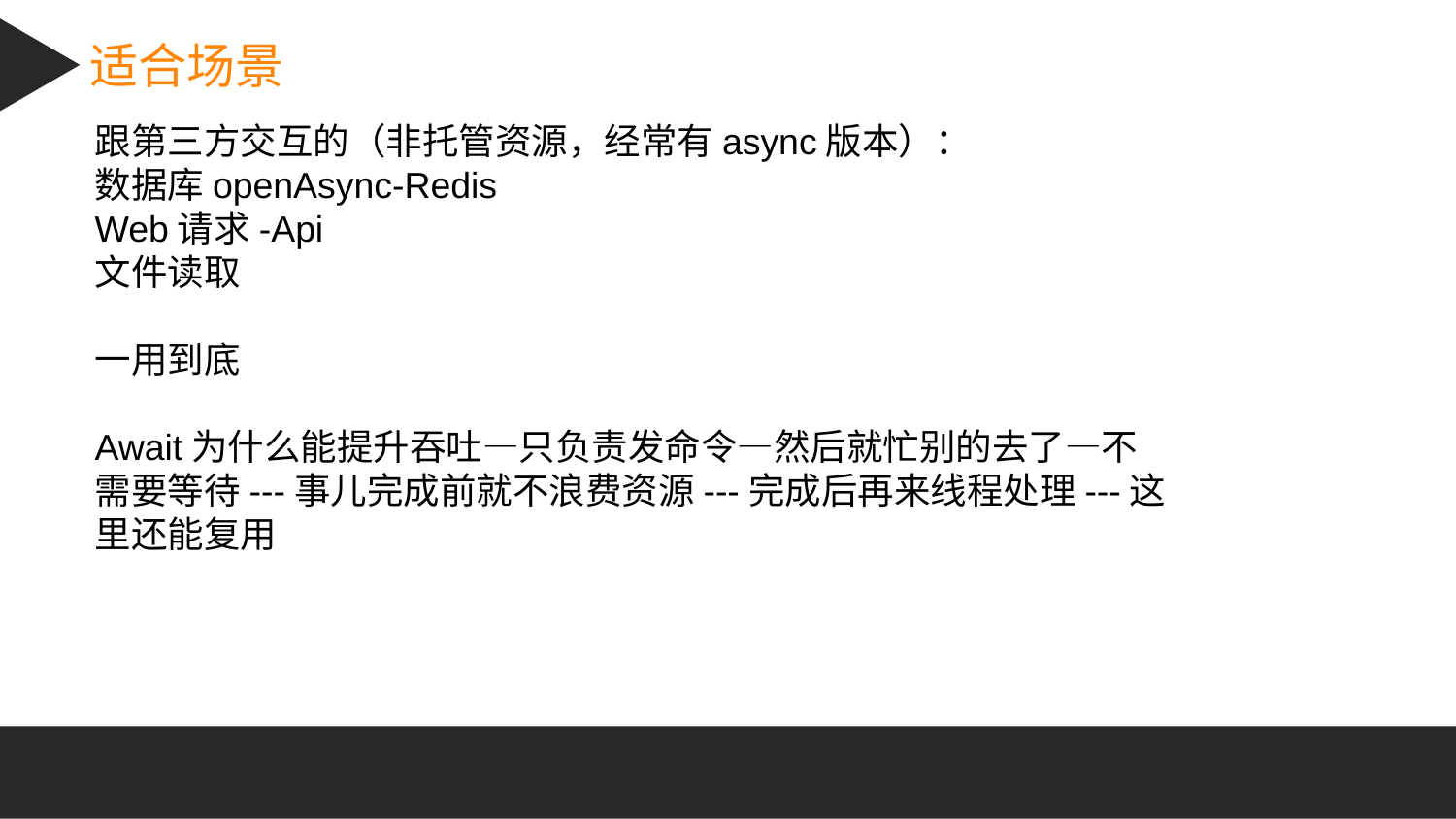

适合场景
跟第三方交互的（非托管资源，经常有async版本）：
数据库openAsync-Redis
Web请求-Api
文件读取

一用到底

Await为什么能提升吞吐—只负责发命令—然后就忙别的去了—不需要等待---事儿完成前就不浪费资源---完成后再来线程处理---这里还能复用